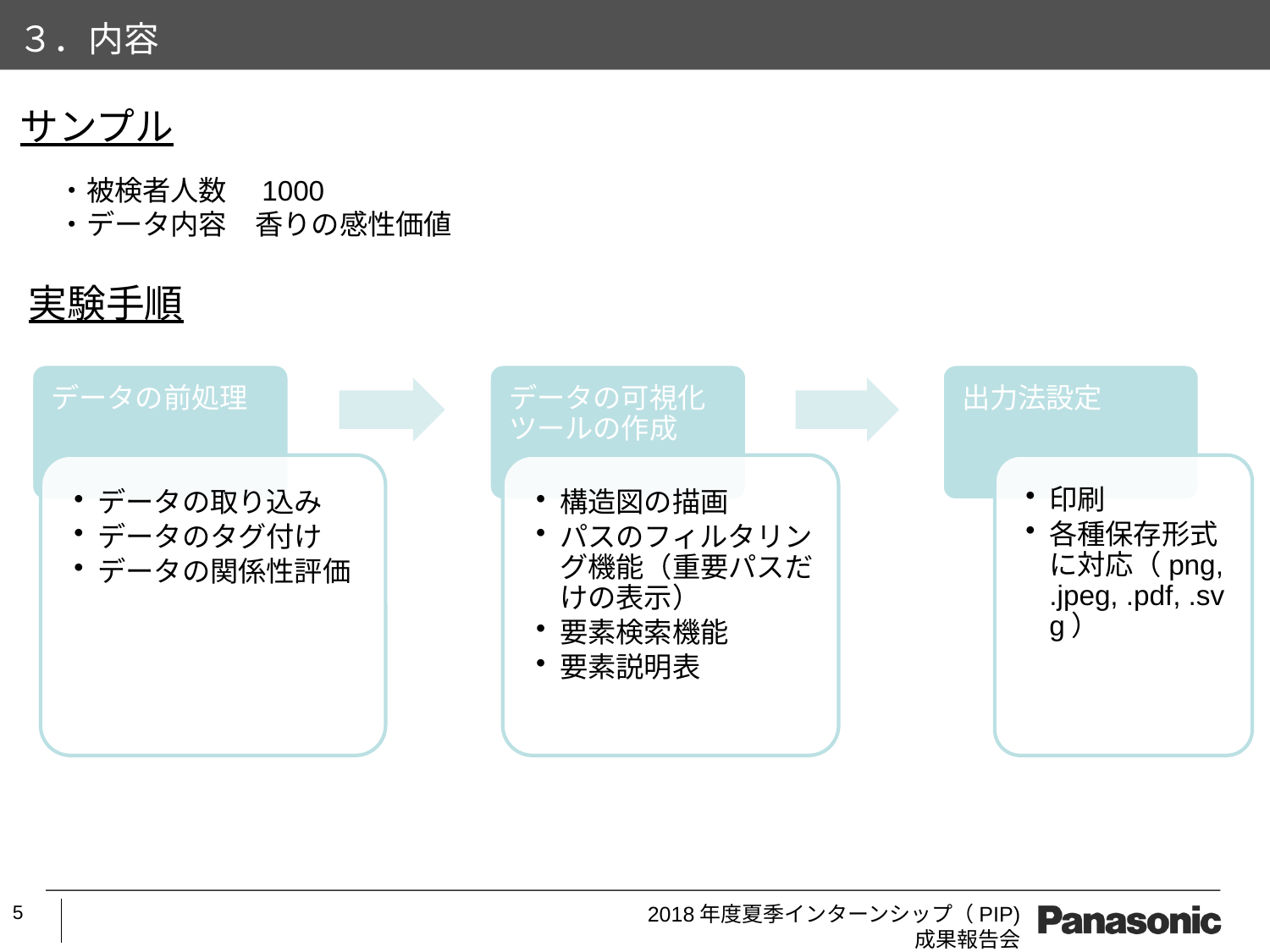

３．内容
サンプル
・被検者人数　1000
・データ内容　香りの感性価値

データの前処理
データの取り込み
データのタグ付け
データの関係性評価

データの可視化ツールの作成
構造図の描画
パスのフィルタリング機能（重要パスだけの表示）
要素検索機能
要素説明表

出力法設定
印刷
各種保存形式に対応（png, .jpeg, .pdf, .svg）
実験手順
5